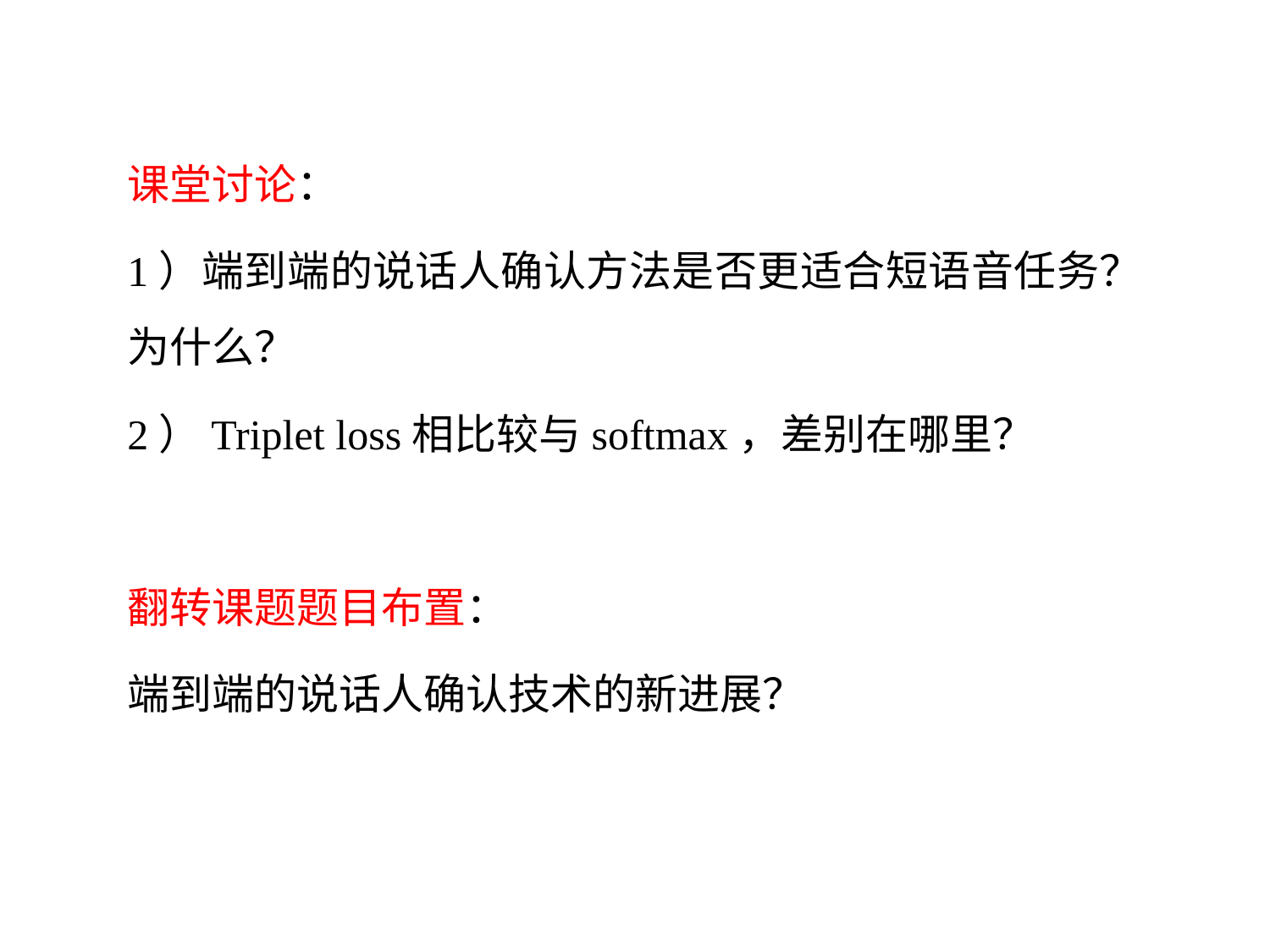

课堂讨论：
1）端到端的说话人确认方法是否更适合短语音任务？为什么？
2）Triplet loss相比较与softmax，差别在哪里？

翻转课题题目布置：
端到端的说话人确认技术的新进展？